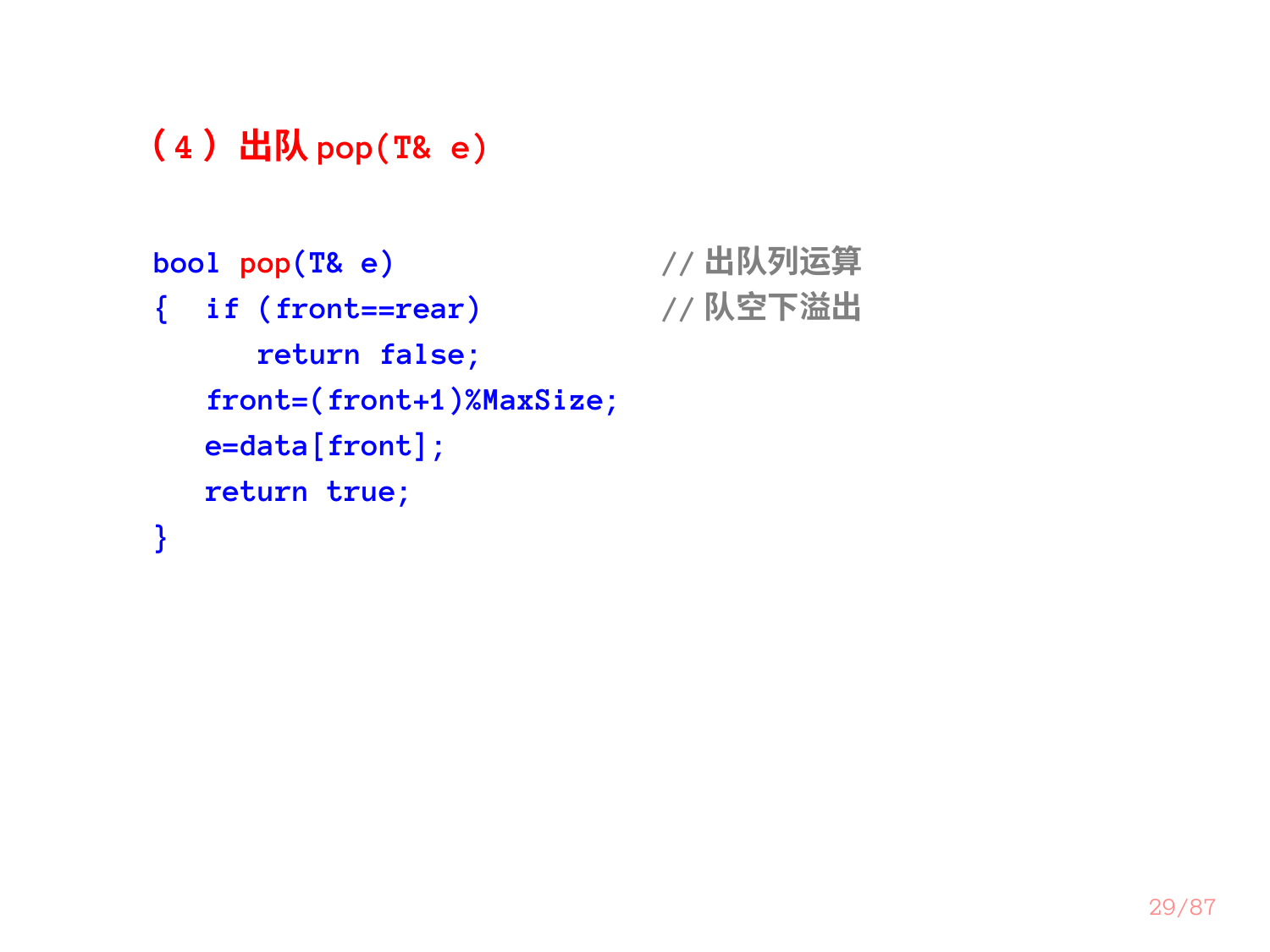

（4）出队pop(T& e)
bool pop(T& e)			//出队列运算
{  if (front==rear)		//队空下溢出
      return false;
   front=(front+1)%MaxSize;
   e=data[front];
   return true;
}
29/87